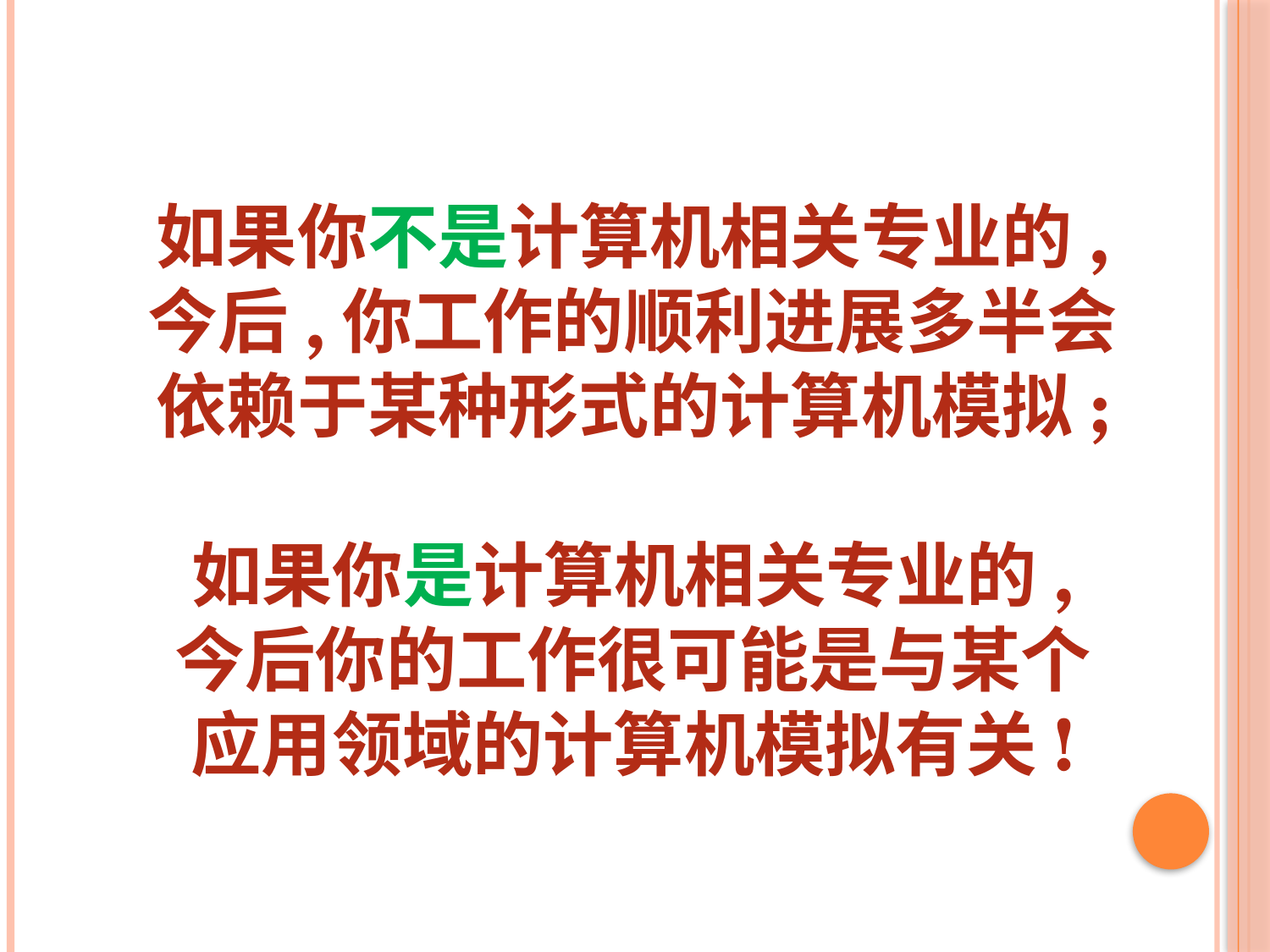

如果你不是计算机相关专业的,
今后,你工作的顺利进展多半会依赖于某种形式的计算机模拟;

如果你是计算机相关专业的,
今后你的工作很可能是与某个
应用领域的计算机模拟有关!